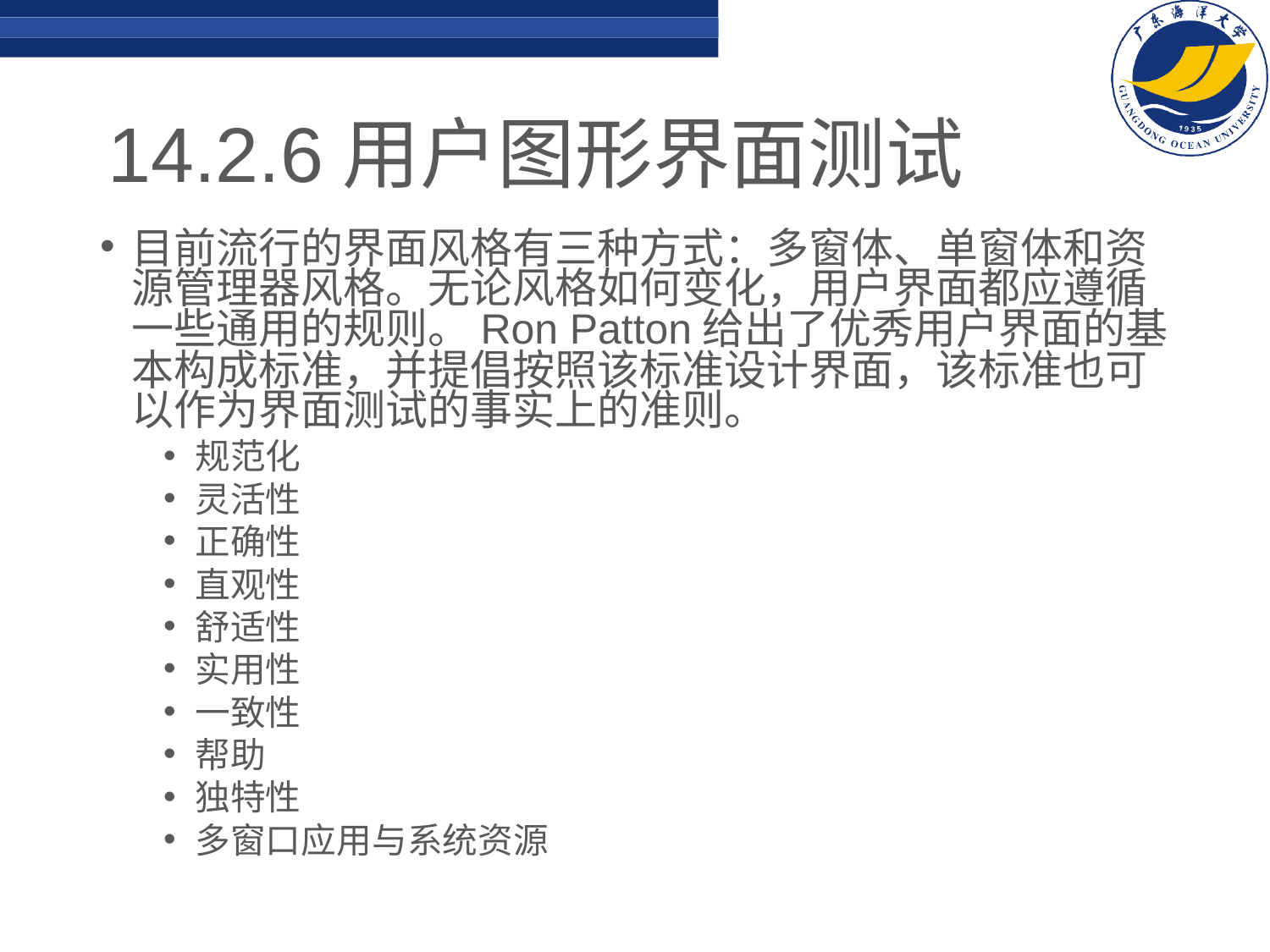

# 14.2.6用户图形界面测试
目前流行的界面风格有三种方式：多窗体、单窗体和资源管理器风格。无论风格如何变化，用户界面都应遵循一些通用的规则。Ron Patton给出了优秀用户界面的基本构成标准，并提倡按照该标准设计界面，该标准也可以作为界面测试的事实上的准则。
规范化
灵活性
正确性
直观性
舒适性
实用性
一致性
帮助
独特性
多窗口应用与系统资源
19